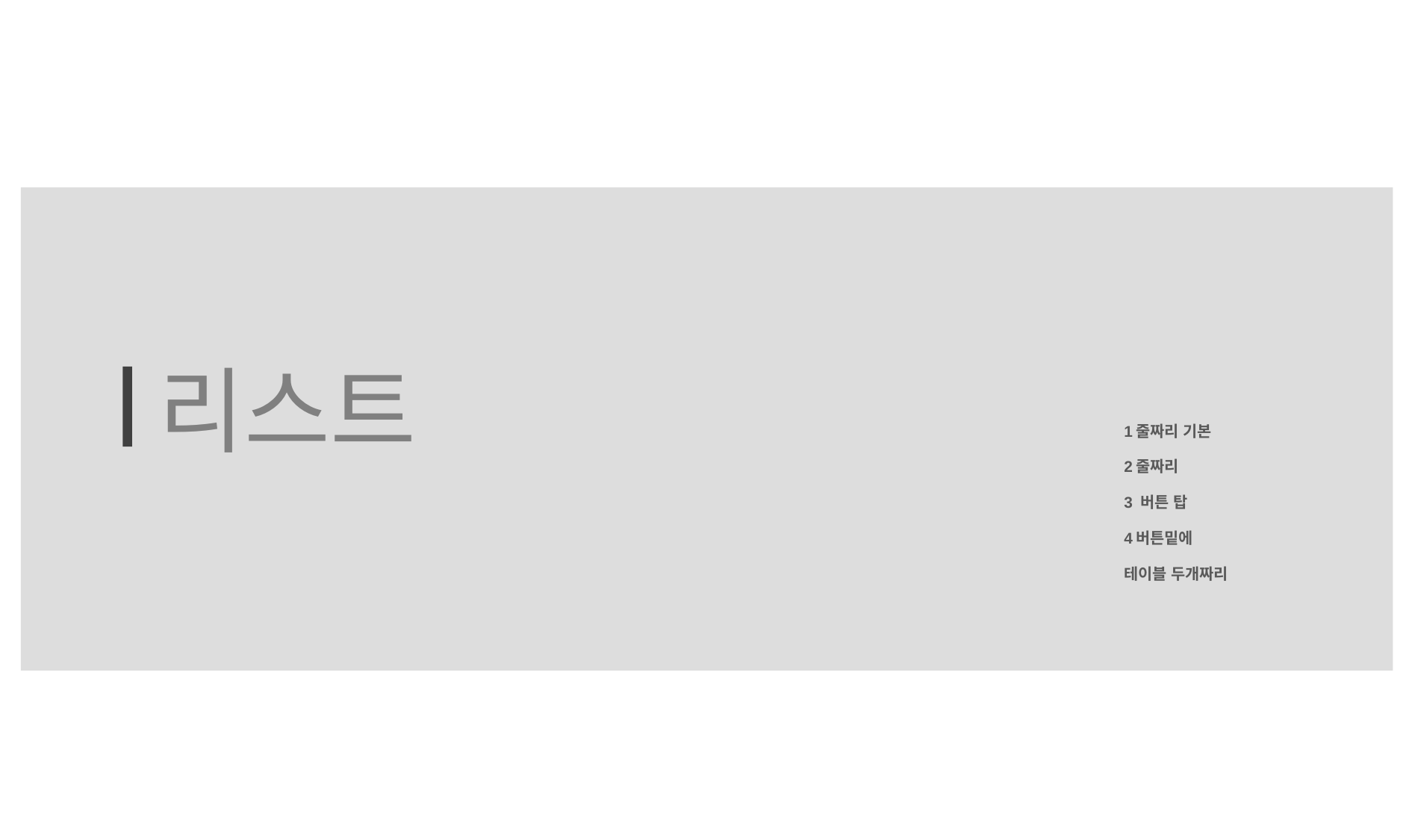

리스트

1줄짜리 기본
2줄짜리
3 버튼 탑
4버튼밑에
테이블 두개짜리
14